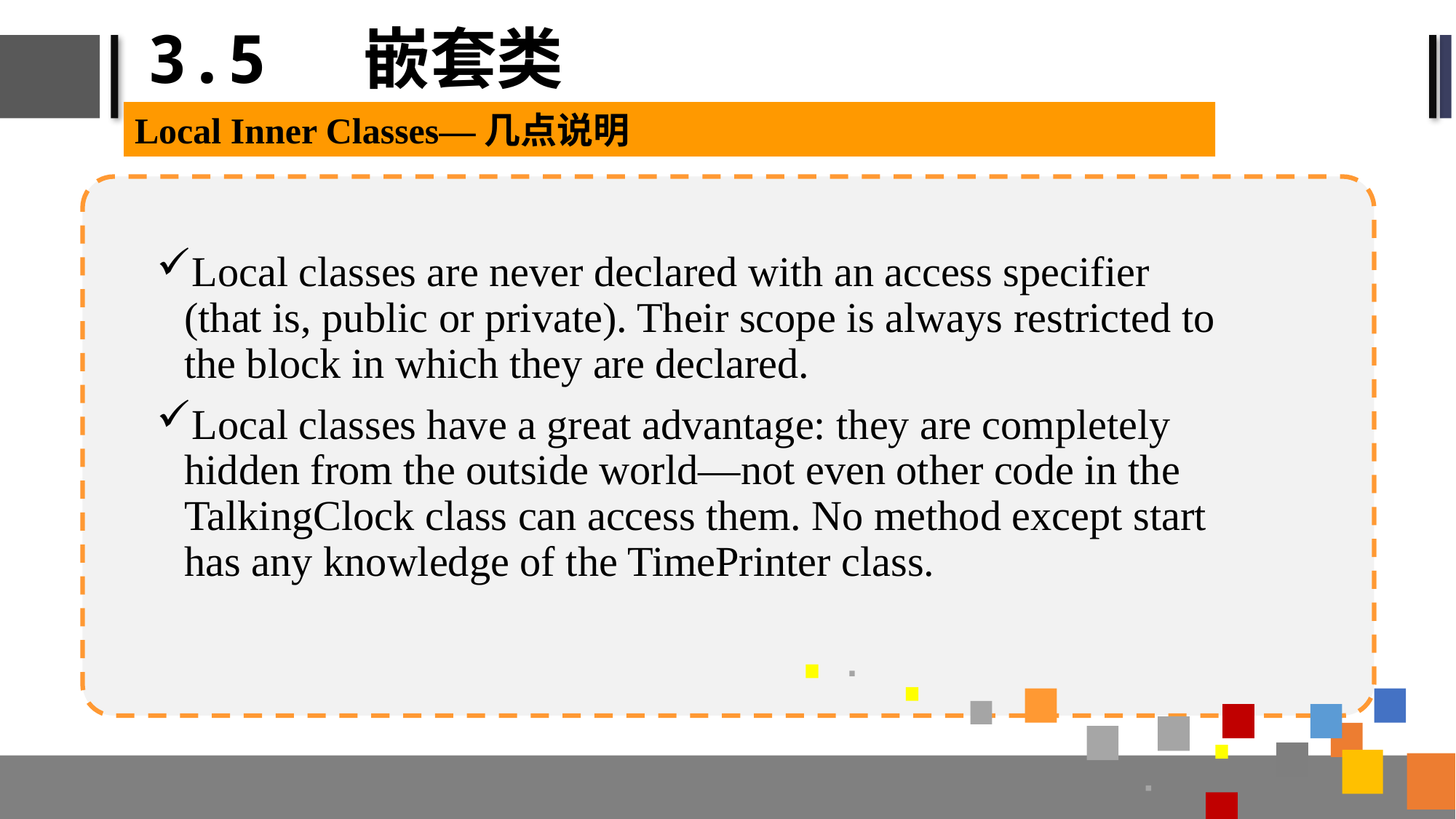

# 3.5  嵌套类
Local Inner Classes—几点说明

Local classes are never declared with an access specifier (that is, public or private). Their scope is always restricted to the block in which they are declared.
Local classes have a great advantage: they are completely hidden from the outside world—not even other code in the TalkingClock class can access them. No method except start has any knowledge of the TimePrinter class.